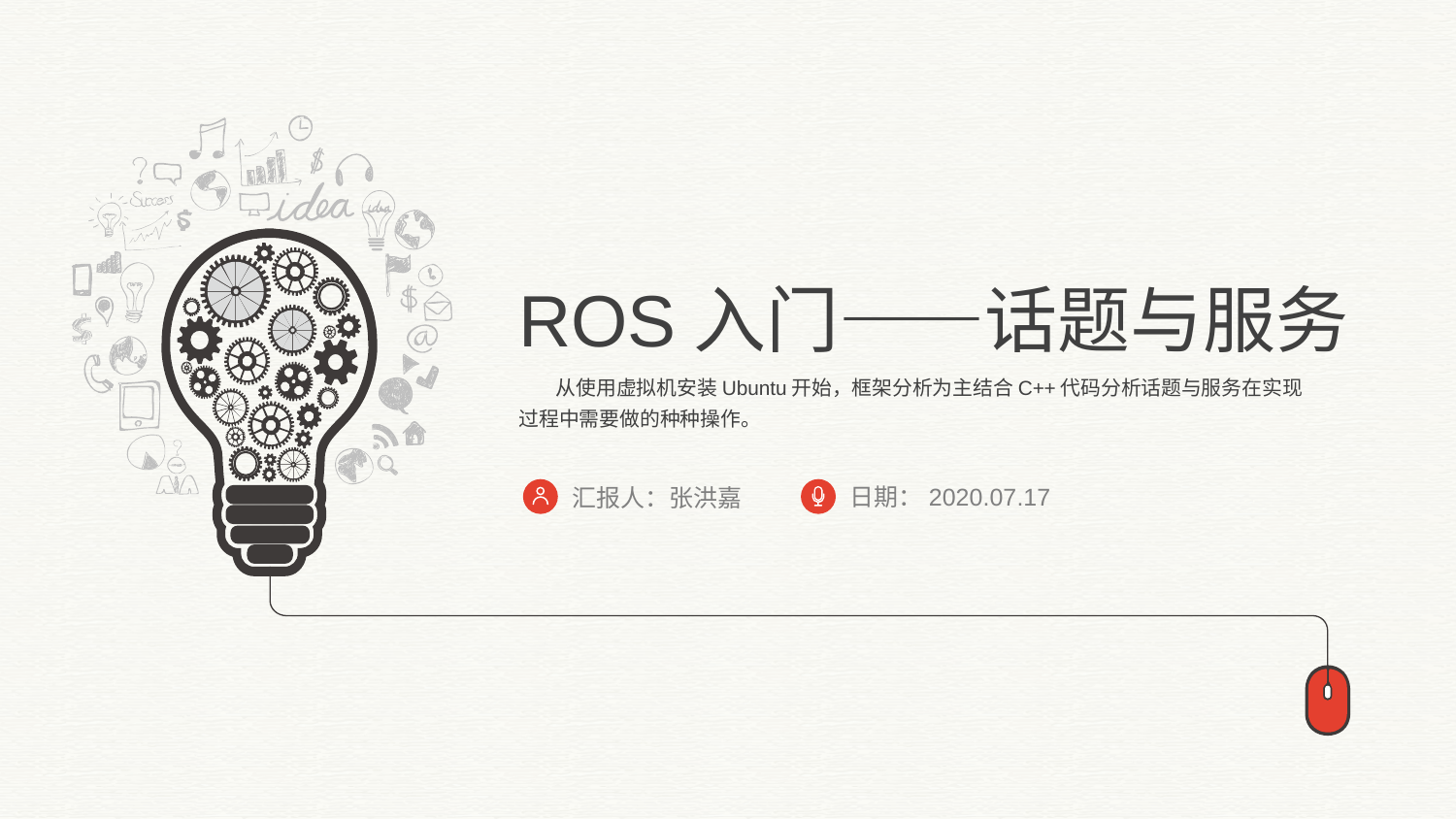

ROS入门——话题与服务
       从使用虚拟机安装Ubuntu开始，框架分析为主结合C++代码分析话题与服务在实现过程中需要做的种种操作。
日期：2020.07.17
汇报人：张洪嘉